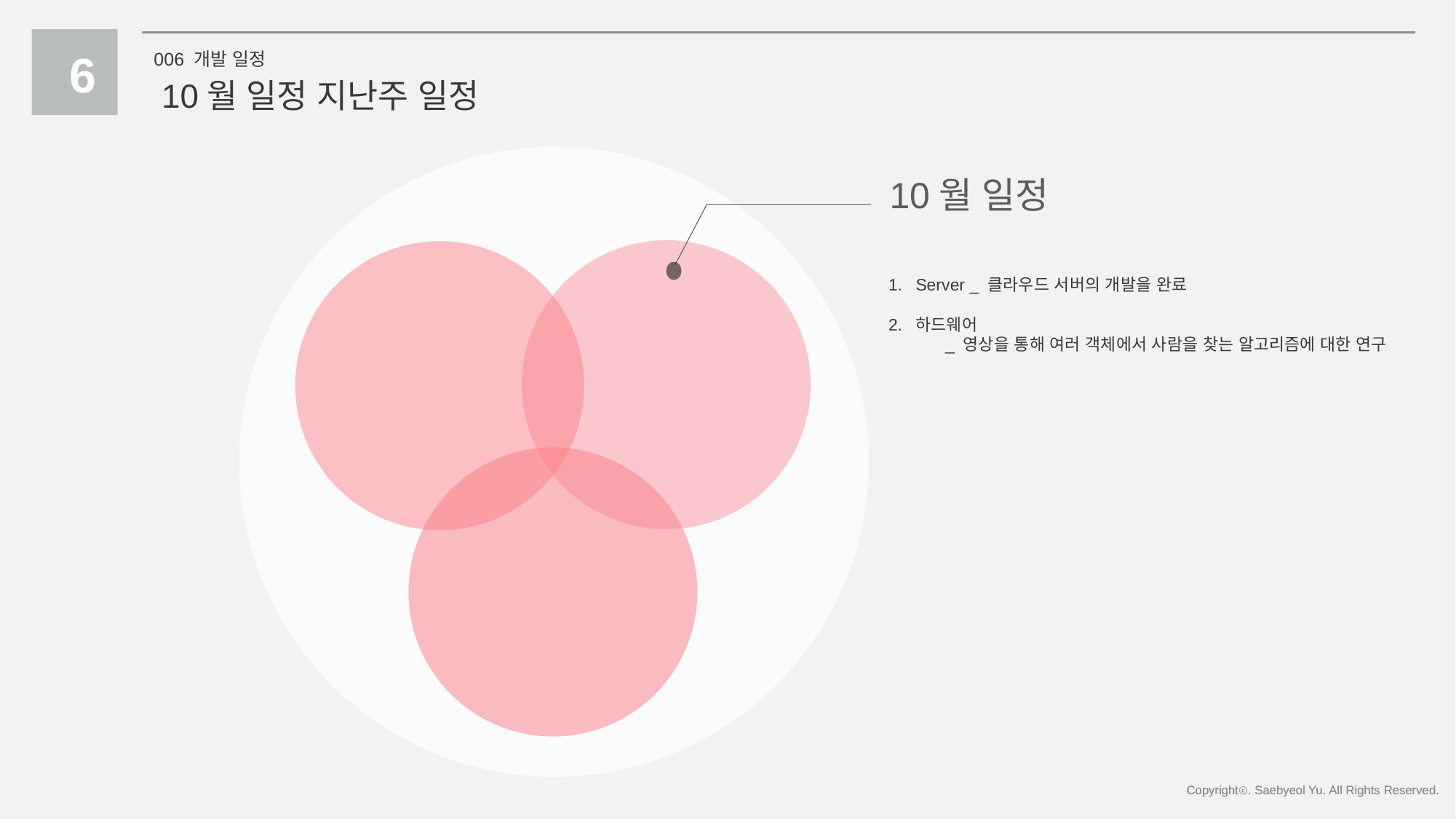

6
006 개발 일정
10월 일정 지난주 일정

10월 일정

Server _ 클라우드 서버의 개발을 완료

하드웨어
            _ 영상을 통해 여러 객체에서 사람을 찾는 알고리즘에 대한 연구

Copyrightⓒ. Saebyeol Yu. All Rights Reserved.